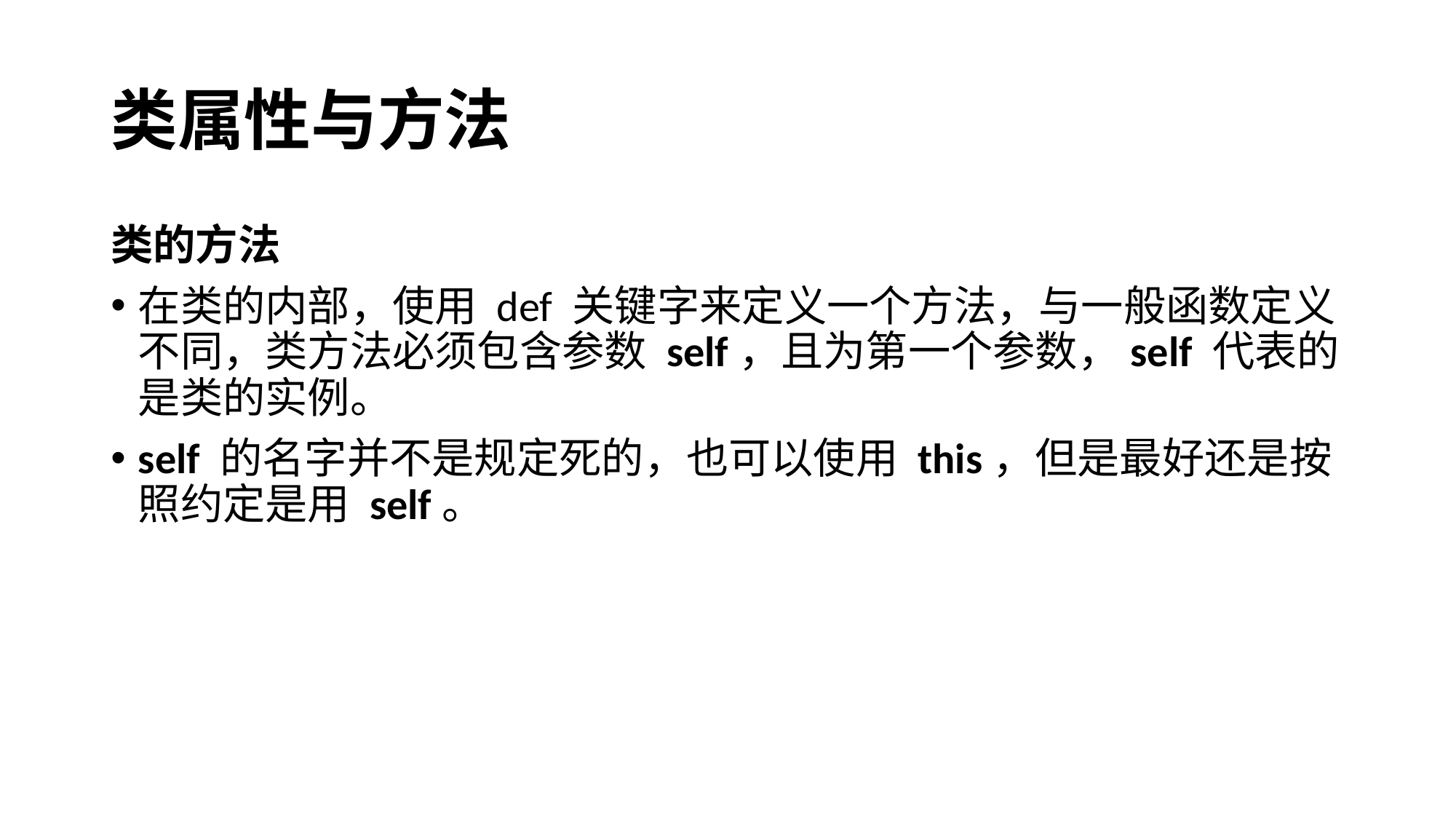

# 类属性与方法
类的方法
在类的内部，使用 def 关键字来定义一个方法，与一般函数定义不同，类方法必须包含参数 self，且为第一个参数，self 代表的是类的实例。
self 的名字并不是规定死的，也可以使用 this，但是最好还是按照约定是用 self。